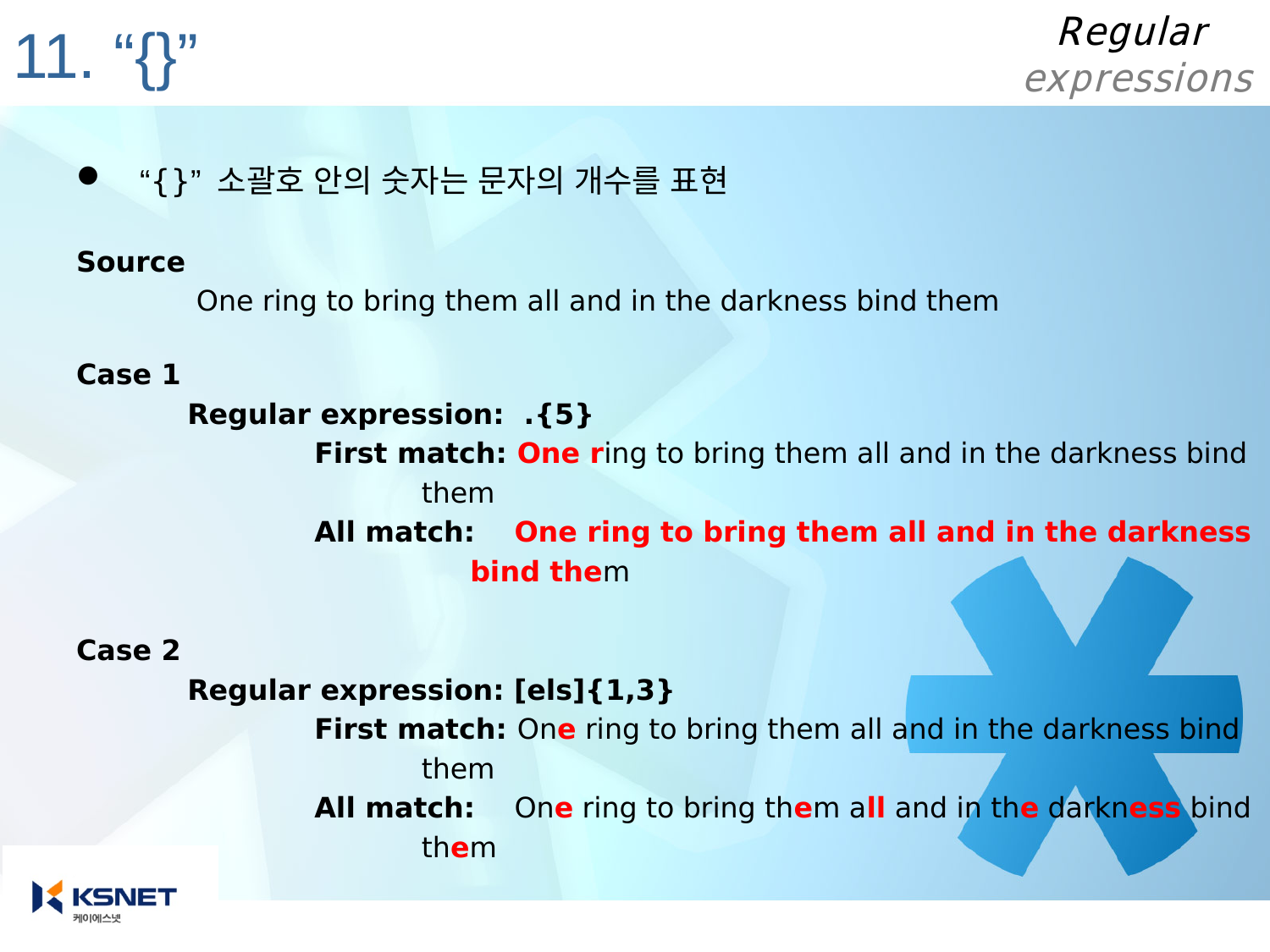

# 11. “{}”

“{}” 소괄호 안의 숫자는 문자의 개수를 표현

Source
		 One ring to bring them all and in the darkness bind them
Case 1
		Regular expression:  .{5}
			First match: One ring to bring them all and in the darkness bind
                                              them
			All match:    One ring to bring them all and in the darkness
                                               bind them

Case 2
		Regular expression: [els]{1,3}
			First match: One ring to bring them all and in the darkness bind
                                              them
			All match:    One ring to bring them all and in the darkness bind
                                              them